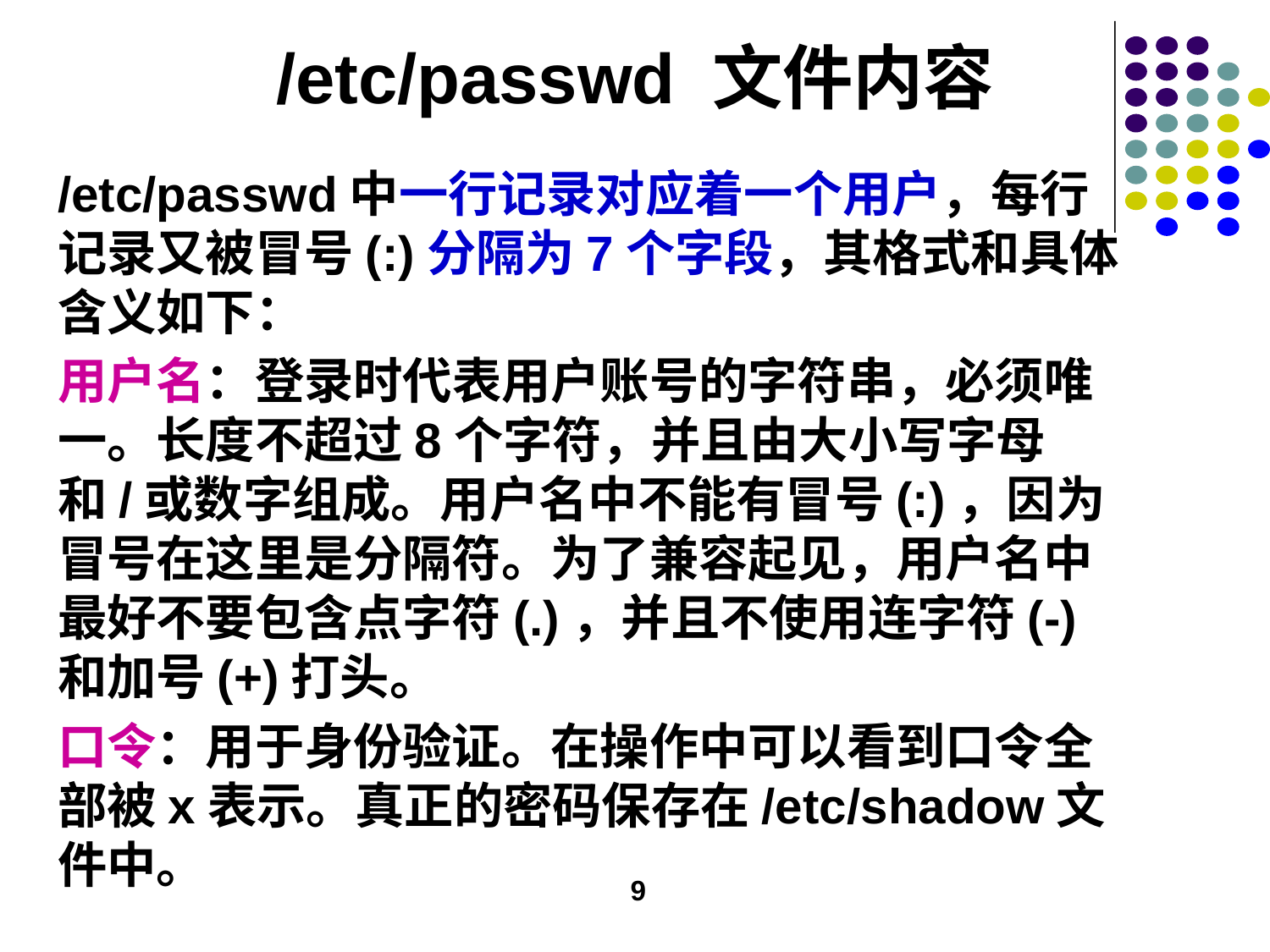

# /etc/passwd 文件内容
/etc/passwd中一行记录对应着一个用户，每行记录又被冒号(:)分隔为7个字段，其格式和具体含义如下：
用户名：登录时代表用户账号的字符串，必须唯一。长度不超过8个字符，并且由大小写字母和/或数字组成。用户名中不能有冒号(:)，因为冒号在这里是分隔符。为了兼容起见，用户名中最好不要包含点字符(.)，并且不使用连字符(-)和加号(+)打头。
口令：用于身份验证。在操作中可以看到口令全部被x表示。真正的密码保存在/etc/shadow文件中。

9